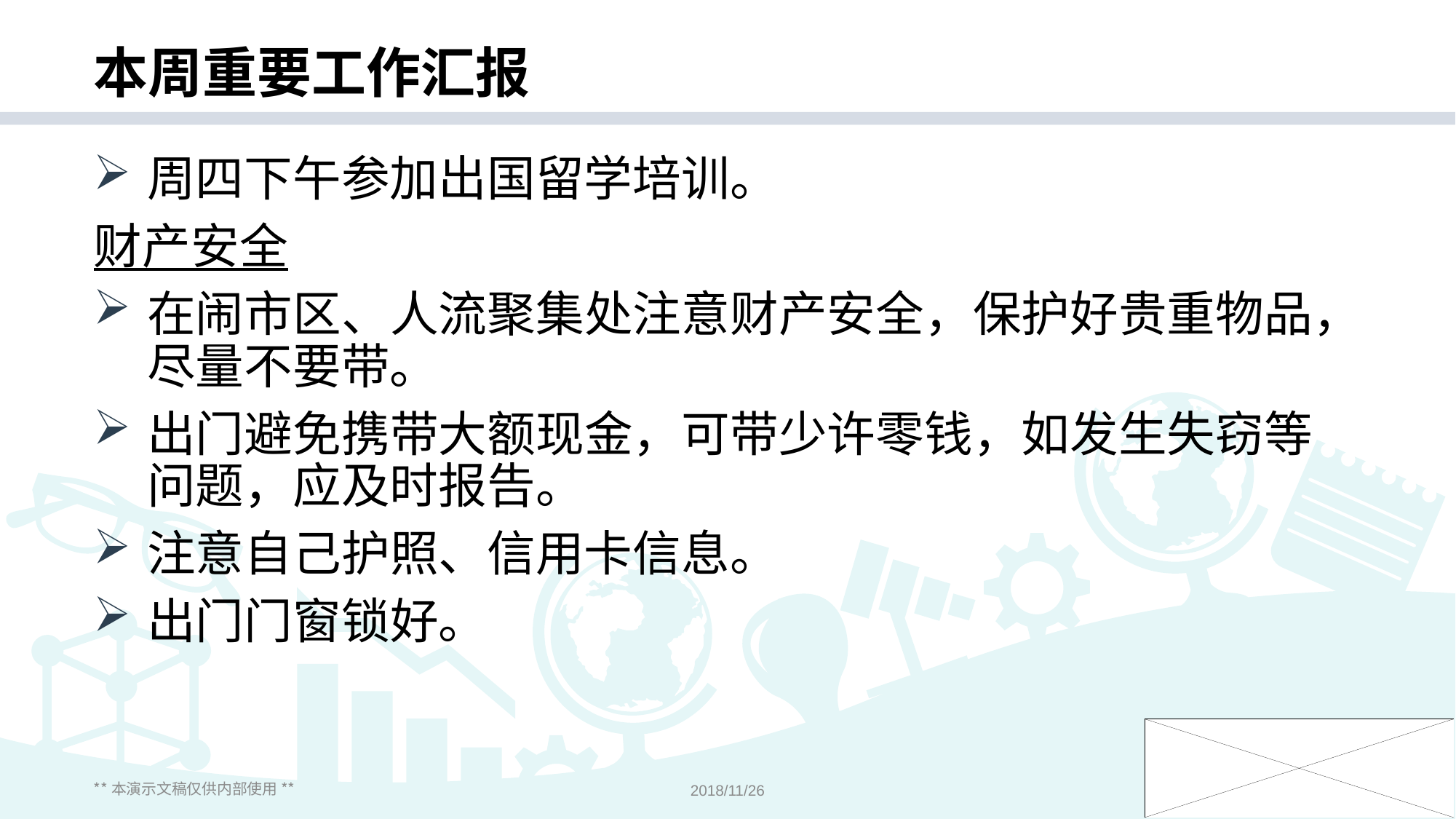

# 本周重要工作汇报
周四下午参加出国留学培训。
财产安全
在闹市区、人流聚集处注意财产安全，保护好贵重物品，尽量不要带。
出门避免携带大额现金，可带少许零钱，如发生失窃等问题，应及时报告。
注意自己护照、信用卡信息。
出门门窗锁好。
** 本演示文稿仅供内部使用 **
2018/11/26
10